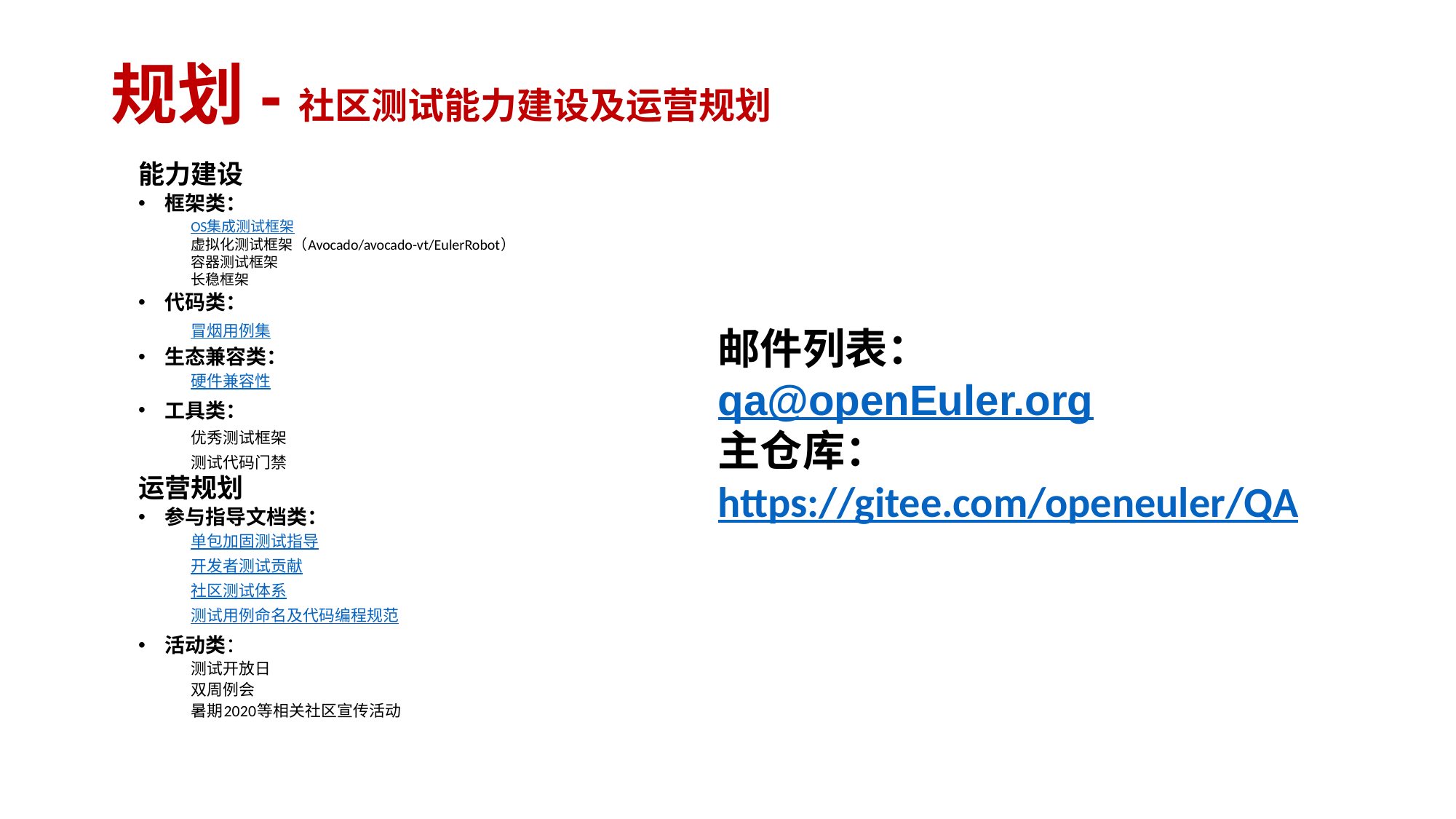

# 规划-社区测试能力建设及运营规划
能力建设
框架类：
OS集成测试框架
虚拟化测试框架（Avocado/avocado-vt/EulerRobot）
容器测试框架
长稳框架
代码类：
冒烟用例集
生态兼容类：
硬件兼容性
工具类：
优秀测试框架
测试代码门禁
运营规划
参与指导文档类：
单包加固测试指导
开发者测试贡献
社区测试体系
测试用例命名及代码编程规范
活动类：
测试开放日
双周例会
暑期2020等相关社区宣传活动

邮件列表：
qa@openEuler.org
主仓库：
https://gitee.com/openeuler/QA